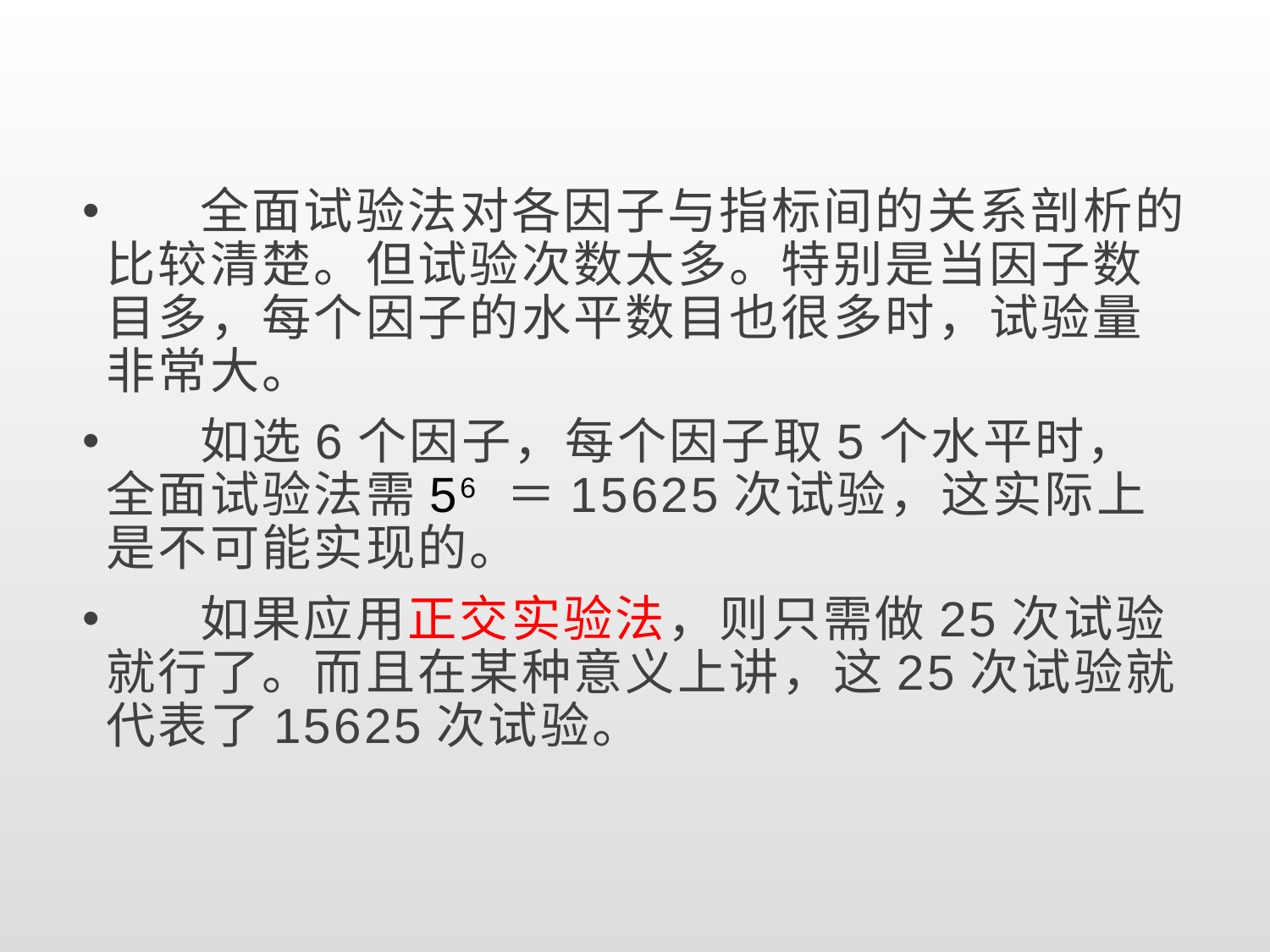

全面试验法对各因子与指标间的关系剖析的比较清楚。但试验次数太多。特别是当因子数目多，每个因子的水平数目也很多时，试验量非常大。
      如选6个因子，每个因子取5个水平时，全面试验法需56 ＝15625次试验，这实际上是不可能实现的。
      如果应用正交实验法，则只需做25次试验就行了。而且在某种意义上讲，这25次试验就代表了15625次试验。